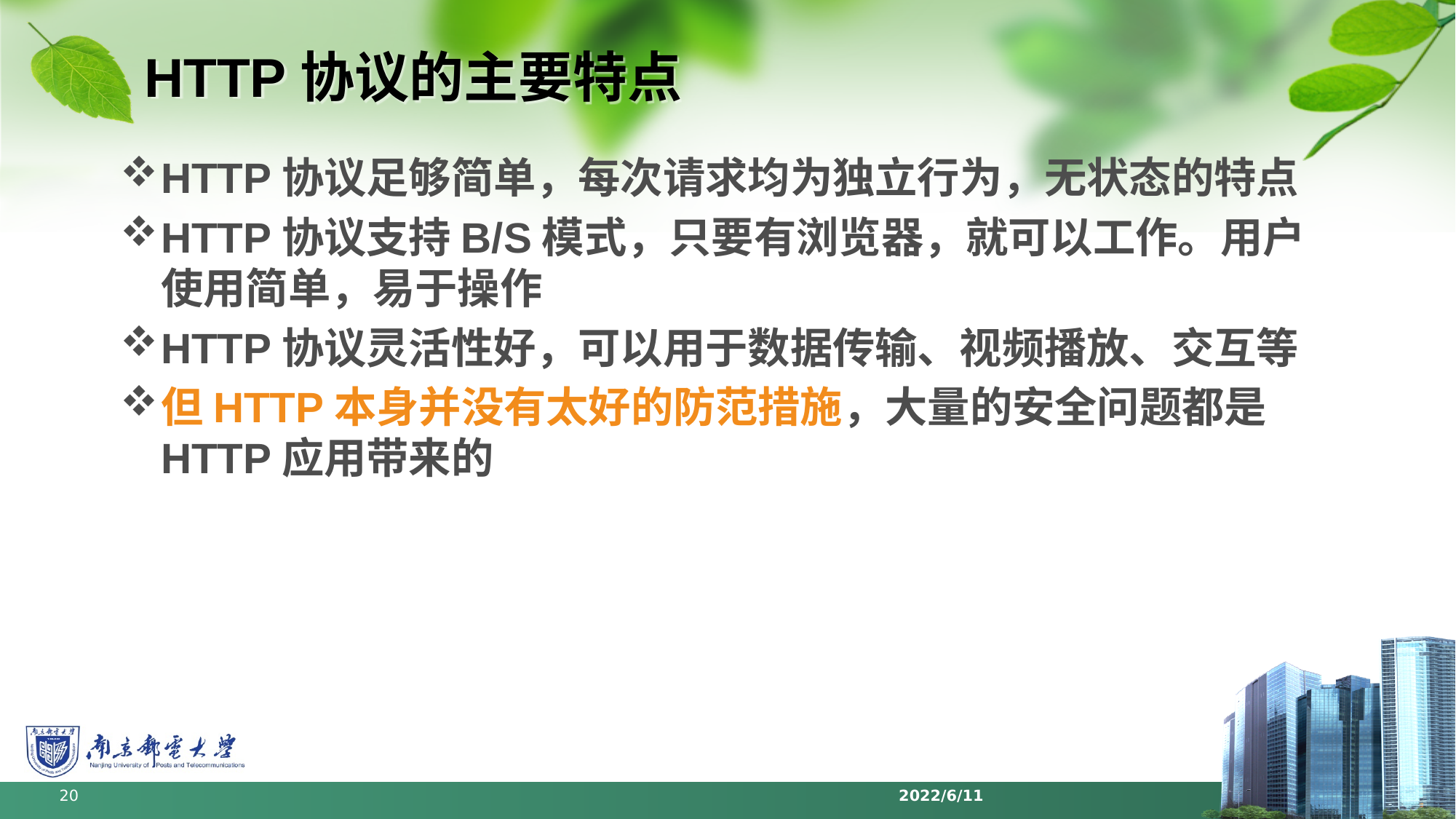

# HTTP协议的主要特点
HTTP协议足够简单，每次请求均为独立行为，无状态的特点
HTTP协议支持B/S模式，只要有浏览器，就可以工作。用户使用简单，易于操作
HTTP协议灵活性好，可以用于数据传输、视频播放、交互等
但HTTP本身并没有太好的防范措施，大量的安全问题都是HTTP应用带来的
20
2022/6/11